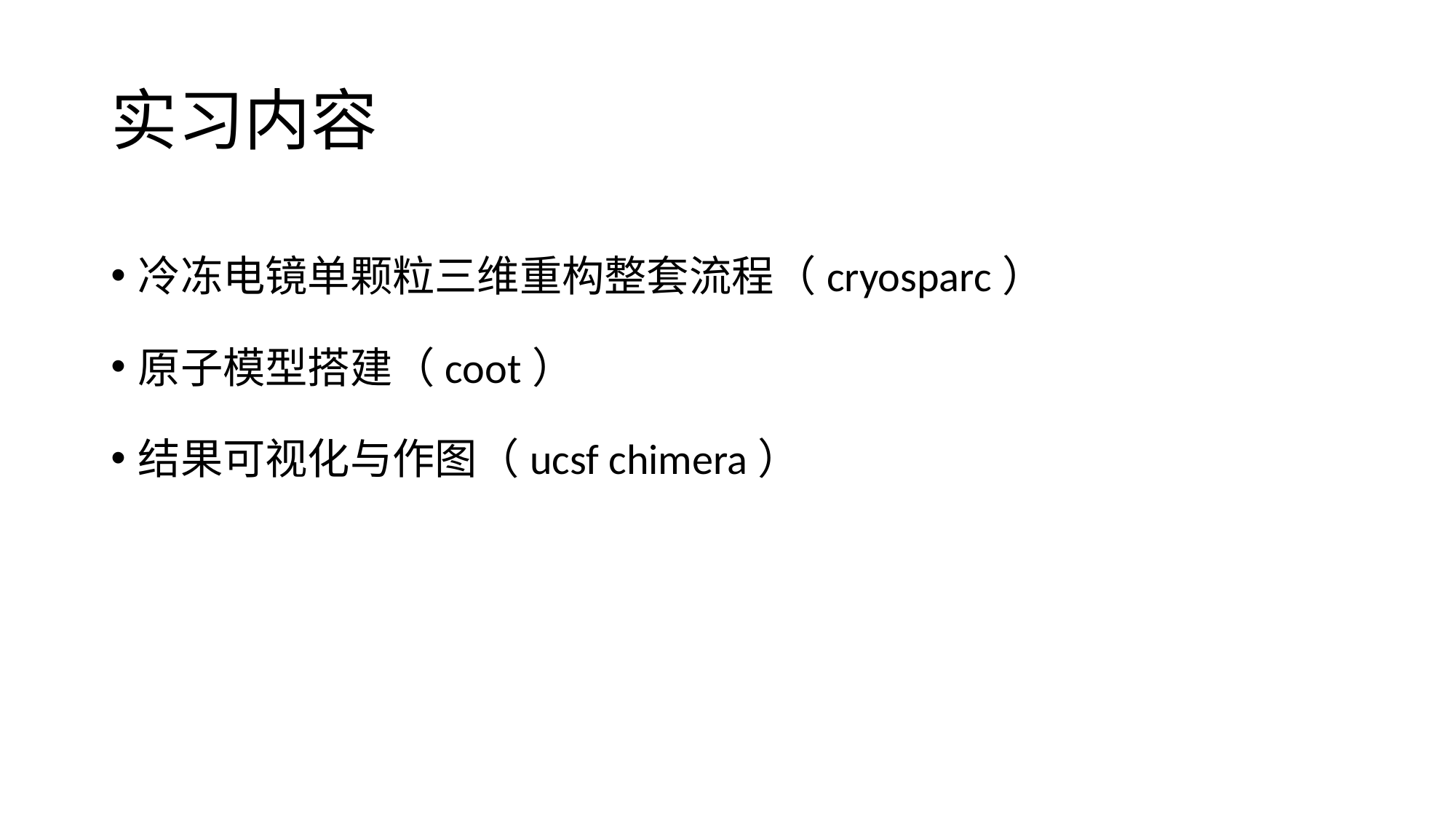

# 实习内容
冷冻电镜单颗粒三维重构整套流程（cryosparc）
原子模型搭建（coot）
结果可视化与作图（ucsf chimera）